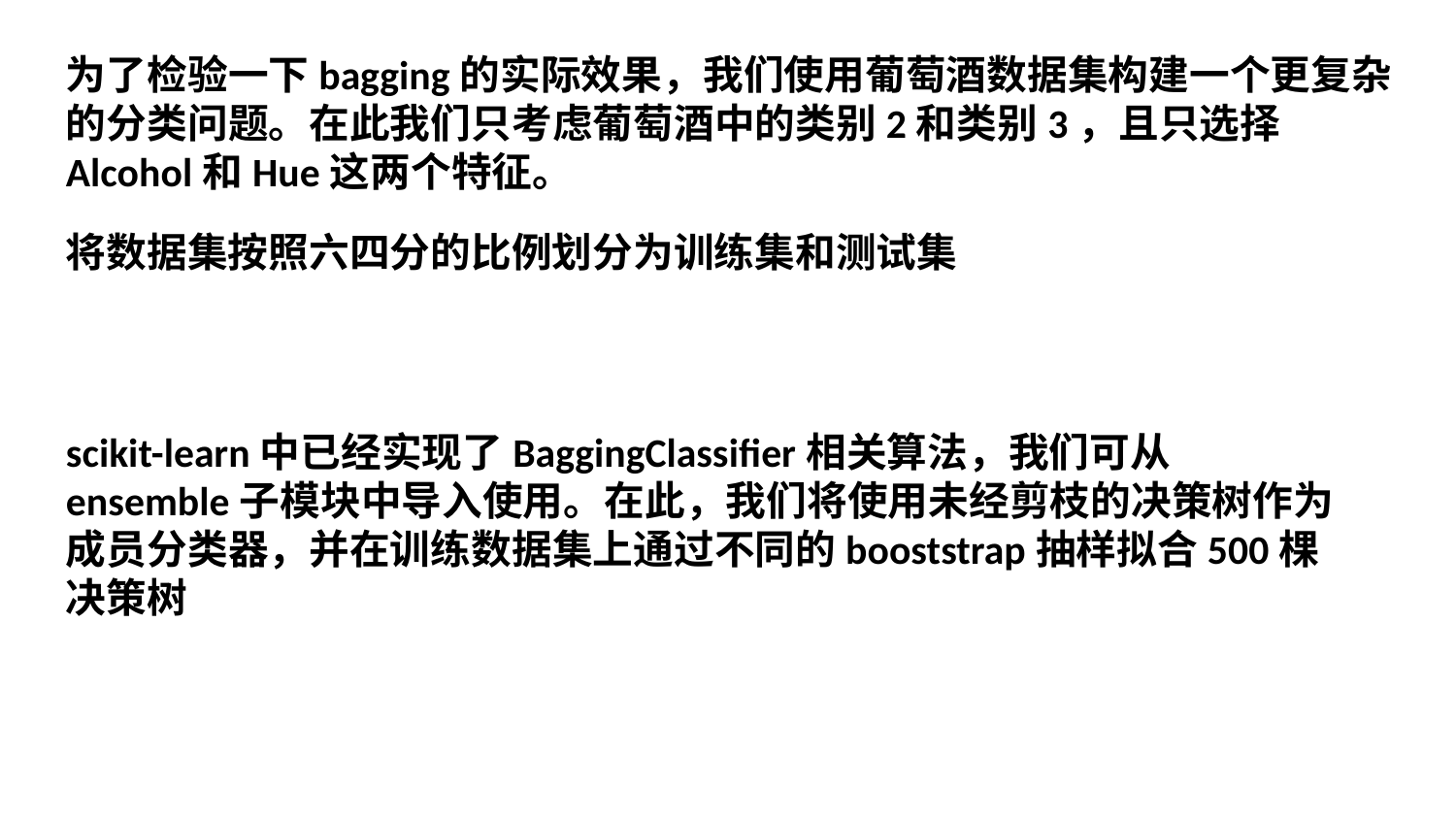

为了检验一下bagging的实际效果，我们使用葡萄酒数据集构建一个更复杂的分类问题。在此我们只考虑葡萄酒中的类别2和类别3，且只选择Alcohol和Hue这两个特征。
将数据集按照六四分的比例划分为训练集和测试集
scikit-learn中已经实现了BaggingClassifier相关算法，我们可从ensemble子模块中导入使用。在此，我们将使用未经剪枝的决策树作为成员分类器，并在训练数据集上通过不同的booststrap抽样拟合500棵决策树